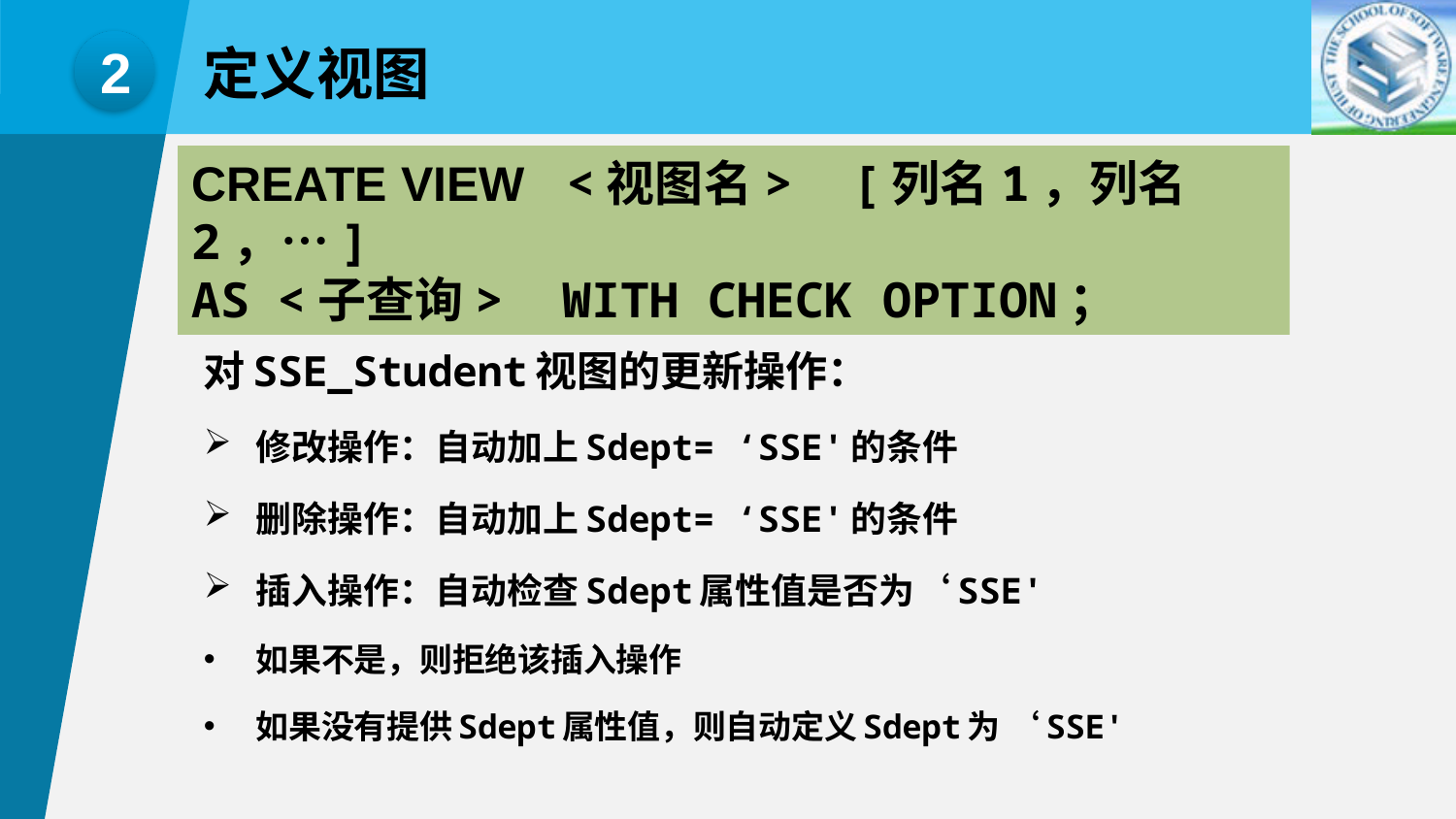

2
定义视图
CREATE VIEW   <视图名>  [列名1，列名2，…]
AS  <子查询>  WITH CHECK OPTION；
对SSE_Student视图的更新操作：
修改操作：自动加上Sdept= ‘SSE'的条件
删除操作：自动加上Sdept= ‘SSE'的条件
插入操作：自动检查Sdept属性值是否为‘SSE'
如果不是，则拒绝该插入操作
如果没有提供Sdept属性值，则自动定义Sdept为 ‘SSE'